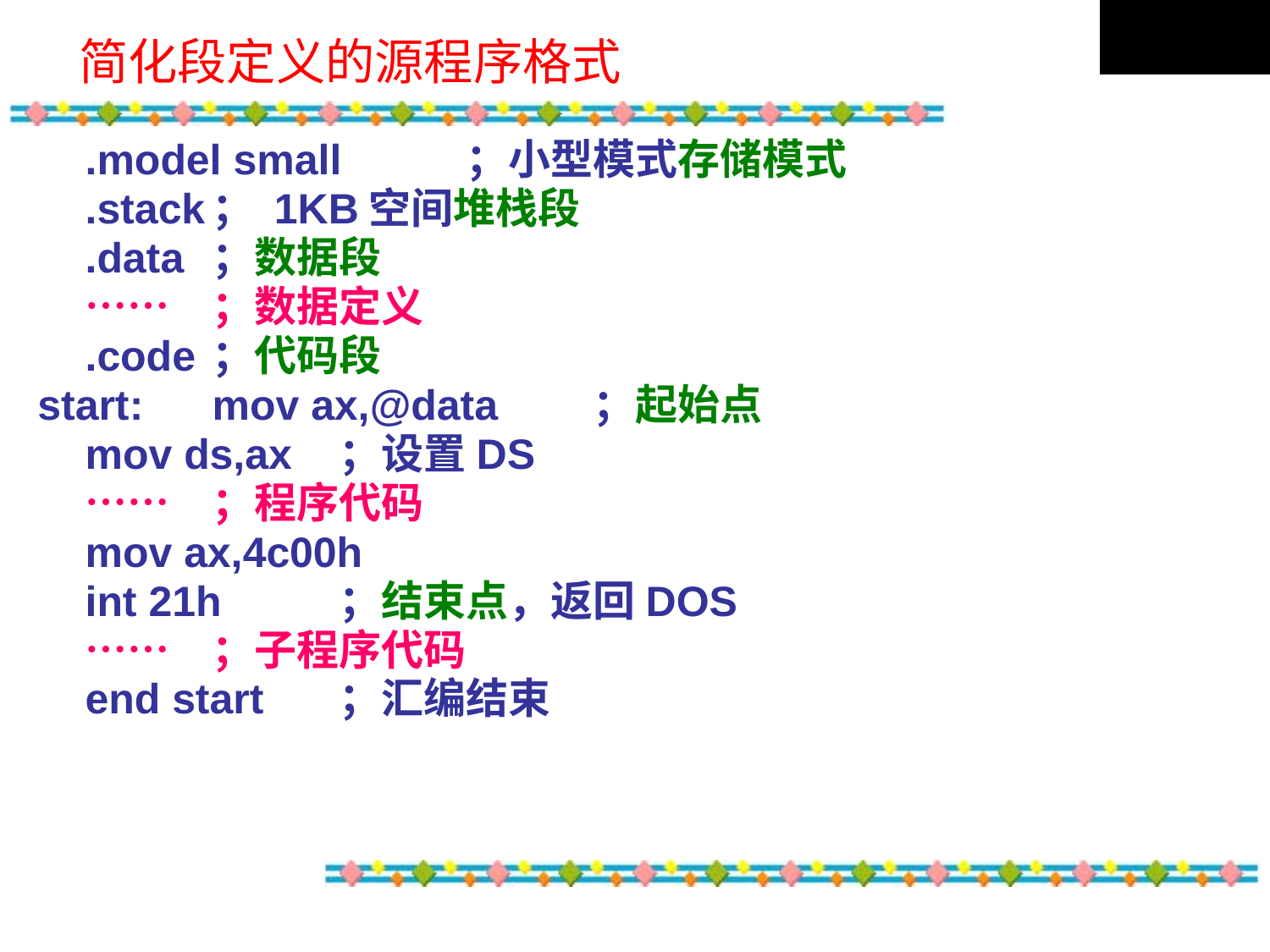

# 简化段定义的源程序格式
	.model small	；小型模式存储模式
	.stack	； 1KB空间堆栈段
	.data	；数据段
	……	；数据定义
	.code	；代码段
start:	mov ax,@data	；起始点
	mov ds,ax	；设置DS
	……	；程序代码
	mov ax,4c00h
	int 21h	；结束点，返回DOS
	……	；子程序代码
	end start	；汇编结束